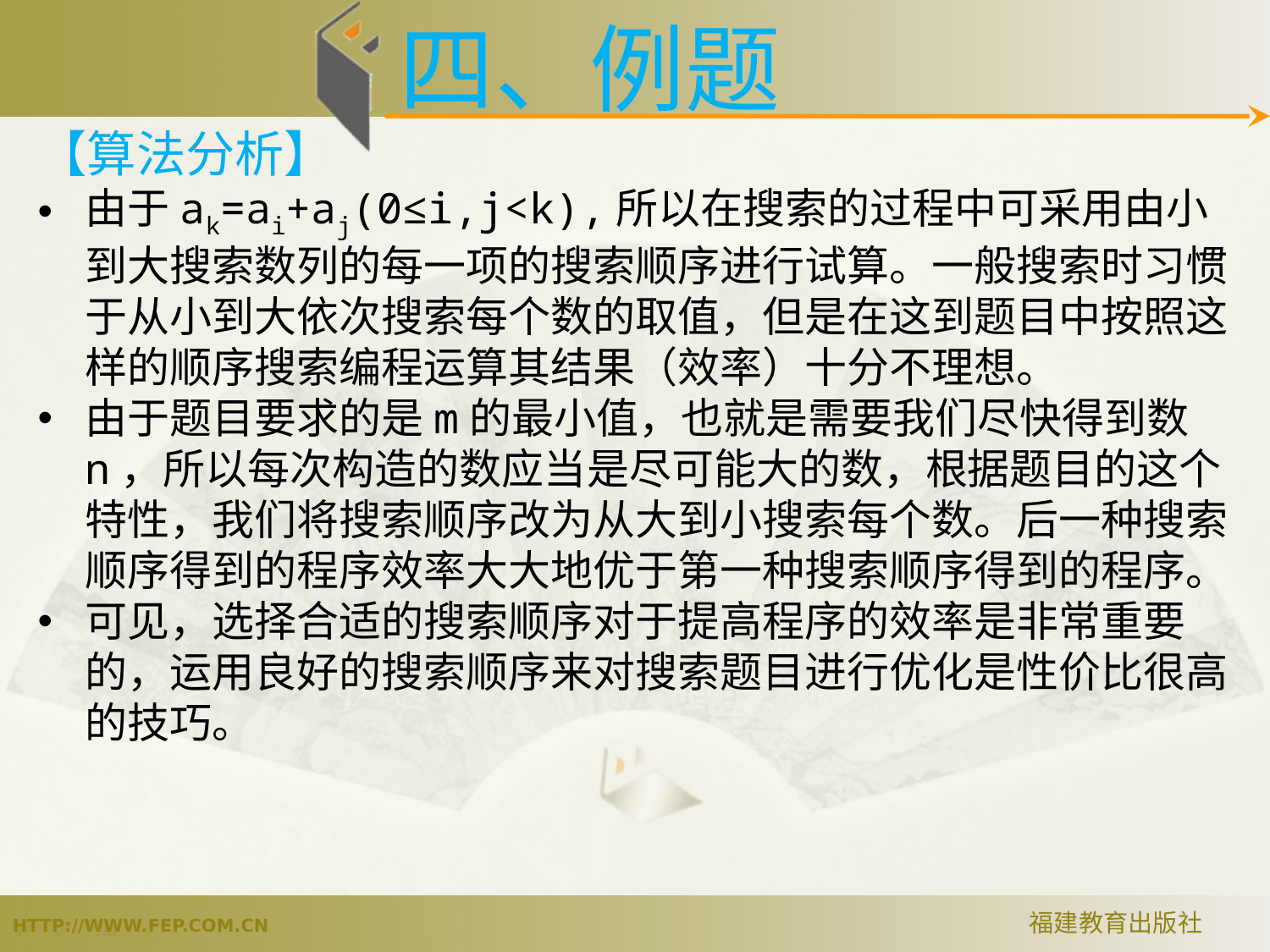

四、例题
【算法分析】
由于ak=ai+aj(0≤i,j<k),所以在搜索的过程中可采用由小到大搜索数列的每一项的搜索顺序进行试算。一般搜索时习惯于从小到大依次搜索每个数的取值，但是在这到题目中按照这样的顺序搜索编程运算其结果（效率）十分不理想。
由于题目要求的是m的最小值，也就是需要我们尽快得到数n，所以每次构造的数应当是尽可能大的数，根据题目的这个特性，我们将搜索顺序改为从大到小搜索每个数。后一种搜索顺序得到的程序效率大大地优于第一种搜索顺序得到的程序。
可见，选择合适的搜索顺序对于提高程序的效率是非常重要的，运用良好的搜索顺序来对搜索题目进行优化是性价比很高的技巧。